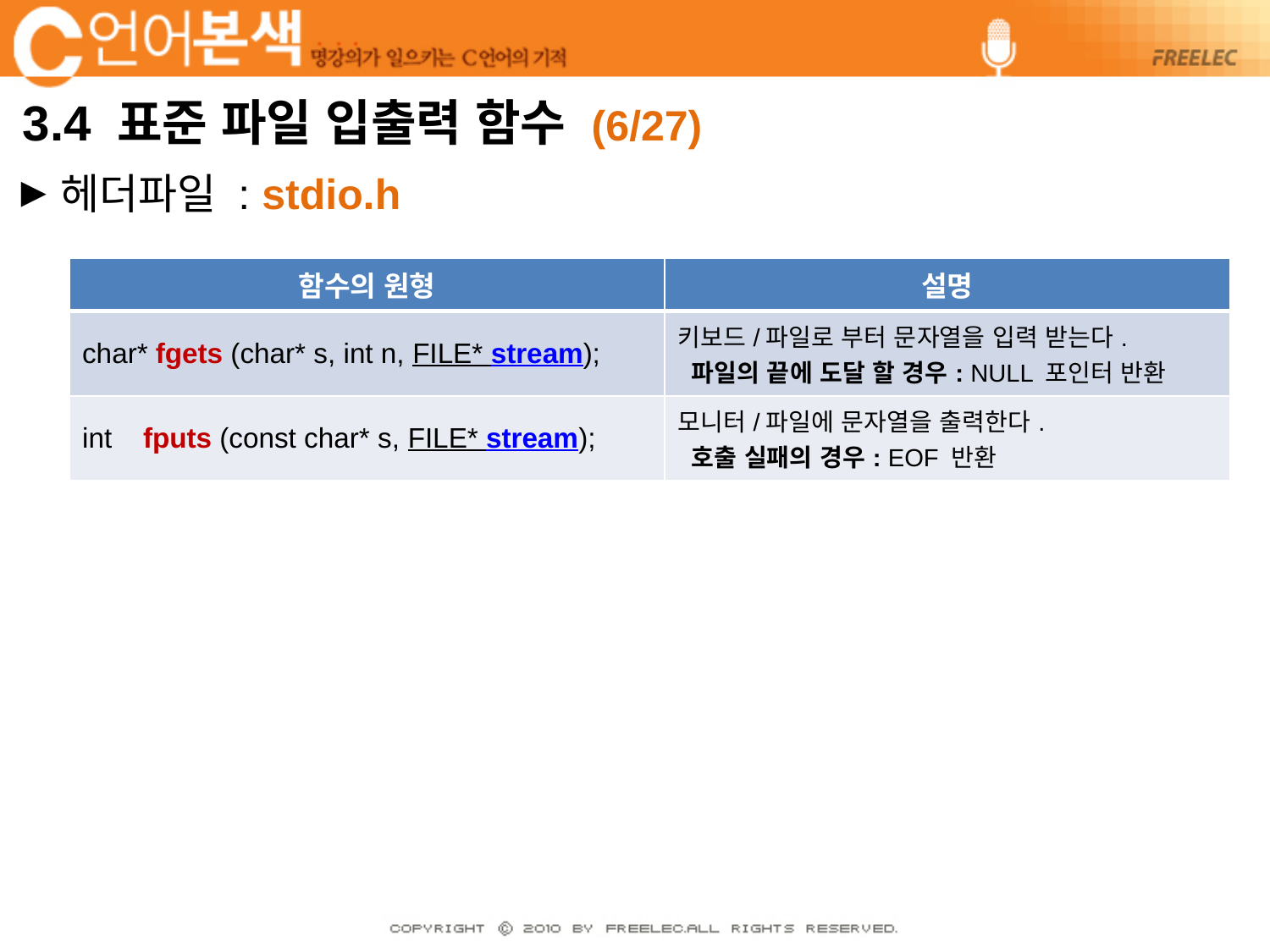

# 3.4 표준 파일 입출력 함수 (6/27)
헤더파일 : stdio.h

| 함수의 원형 | 설명 |
| --- | --- |
| char\* fgets (char\* s, int n, FILE\* stream); | 키보드/파일로 부터 문자열을 입력 받는다. 파일의 끝에 도달 할 경우: NULL 포인터 반환 |
| int fputs (const char\* s, FILE\* stream); | 모니터/파일에 문자열을 출력한다. 호출 실패의 경우: EOF 반환 |